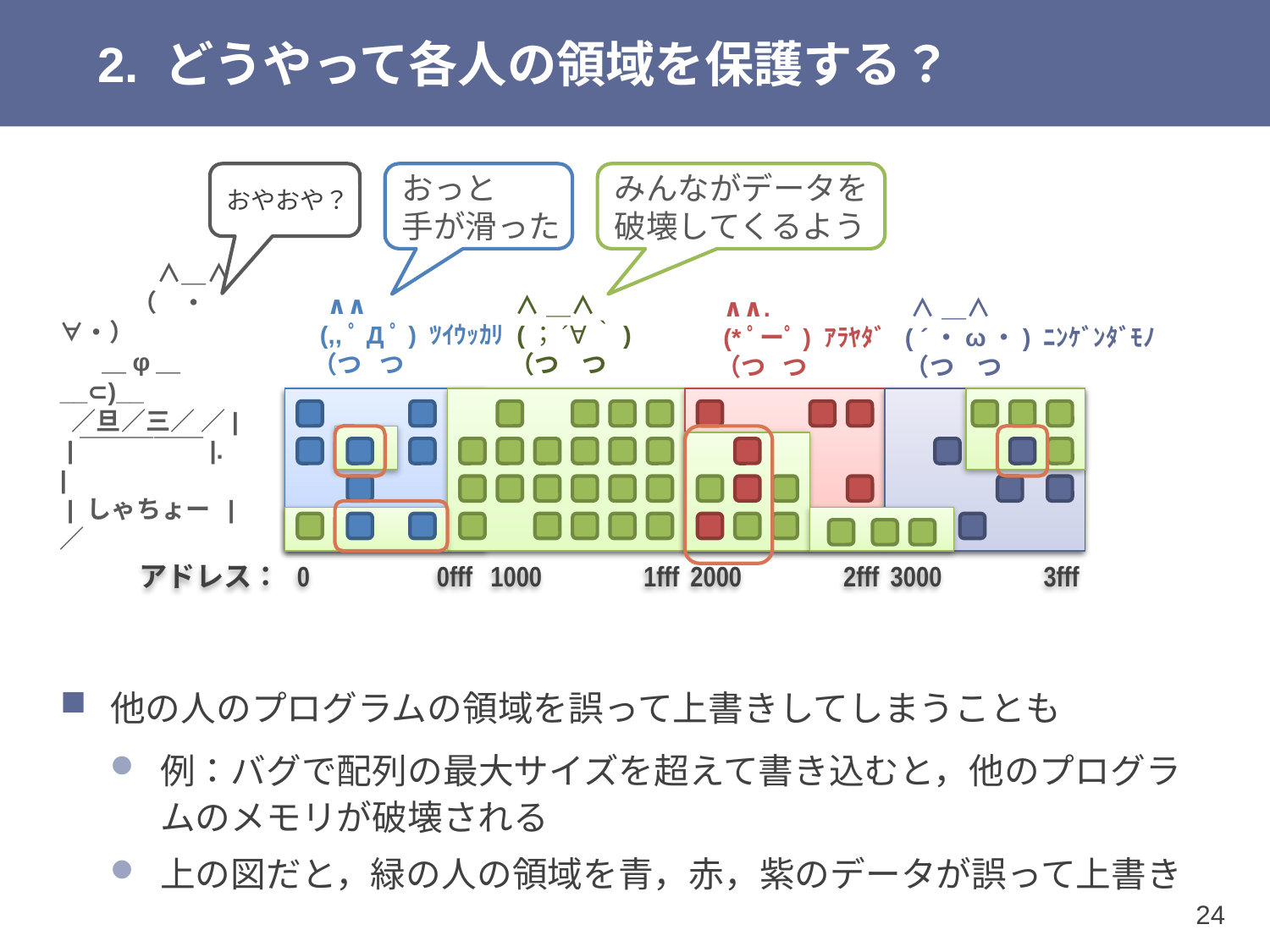

# 2. どうやって各人の領域を保護する？
おやおや？
おっと
手が滑った
みんながデータを
破壊してくるよう
 　 　 　∧＿∧
　 　   （　・∀・）
 　 ＿φ＿__⊂)__
 ／旦／三／ ／|
 |￣￣￣￣￣|.　|
 | しゃちょー  |／
  ∧∧
 (,,ﾟДﾟ) ﾂｲｳｯｶﾘ
（つ   つ
 ∧＿∧
 (；´∀｀)
（つ    つ
 ∧∧.
 (*ﾟーﾟ) ｱﾗﾔﾀﾞ
（つ   つ
 ∧＿∧
( ´・ω・) ﾆﾝｹﾞﾝﾀﾞﾓﾉ
（つ    つ
メモリ

アドレス：
0                    0fff
1000                1fff
2000                2fff
3000                3fff
他の人のプログラムの領域を誤って上書きしてしまうことも
例：バグで配列の最大サイズを超えて書き込むと，他のプログラムのメモリが破壊される
上の図だと，緑の人の領域を青，赤，紫のデータが誤って上書き